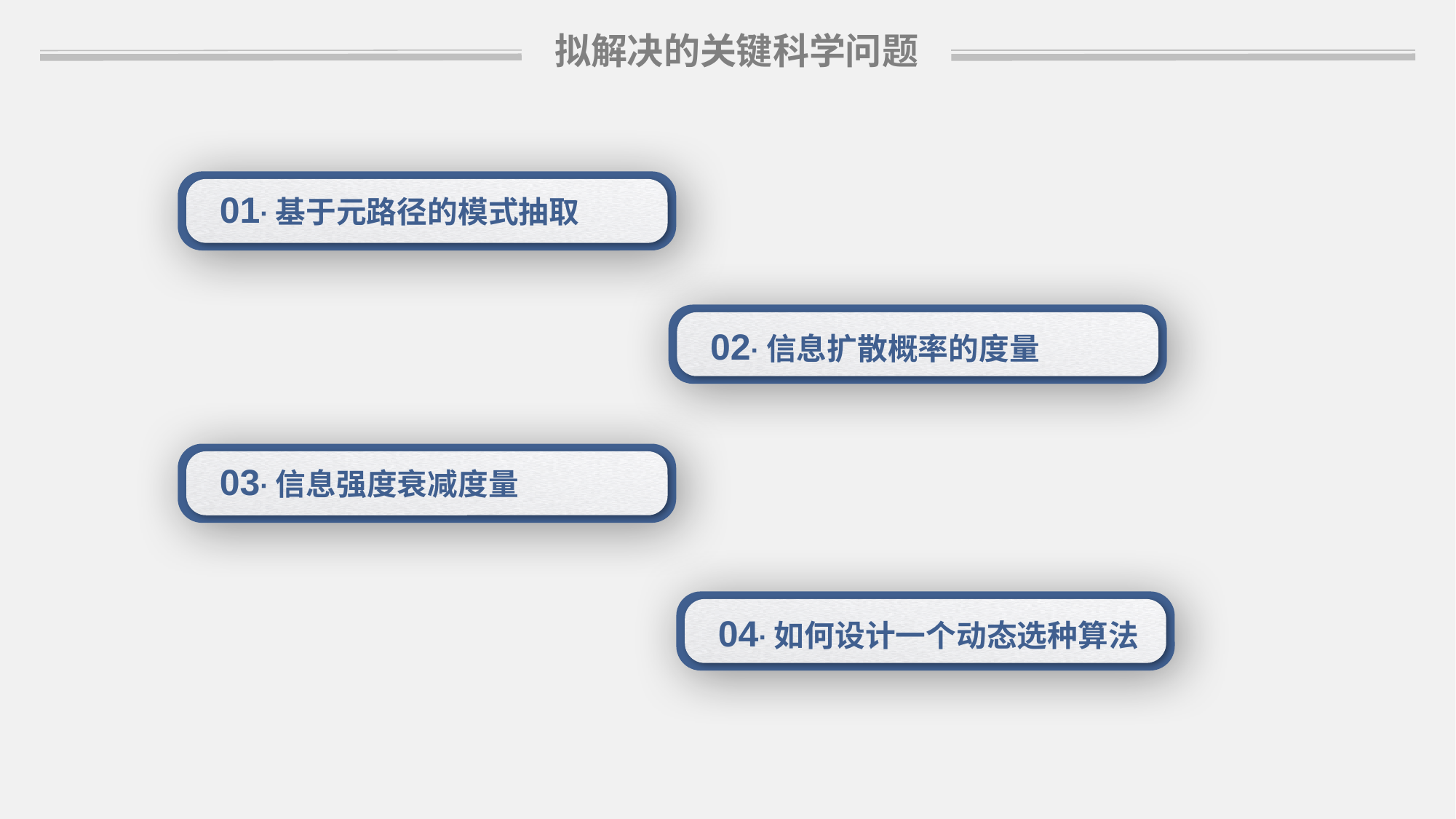

拟解决的关键科学问题

01·基于元路径的模式抽取

02·信息扩散概率的度量

03·信息强度衰减度量

04·如何设计一个动态选种算法